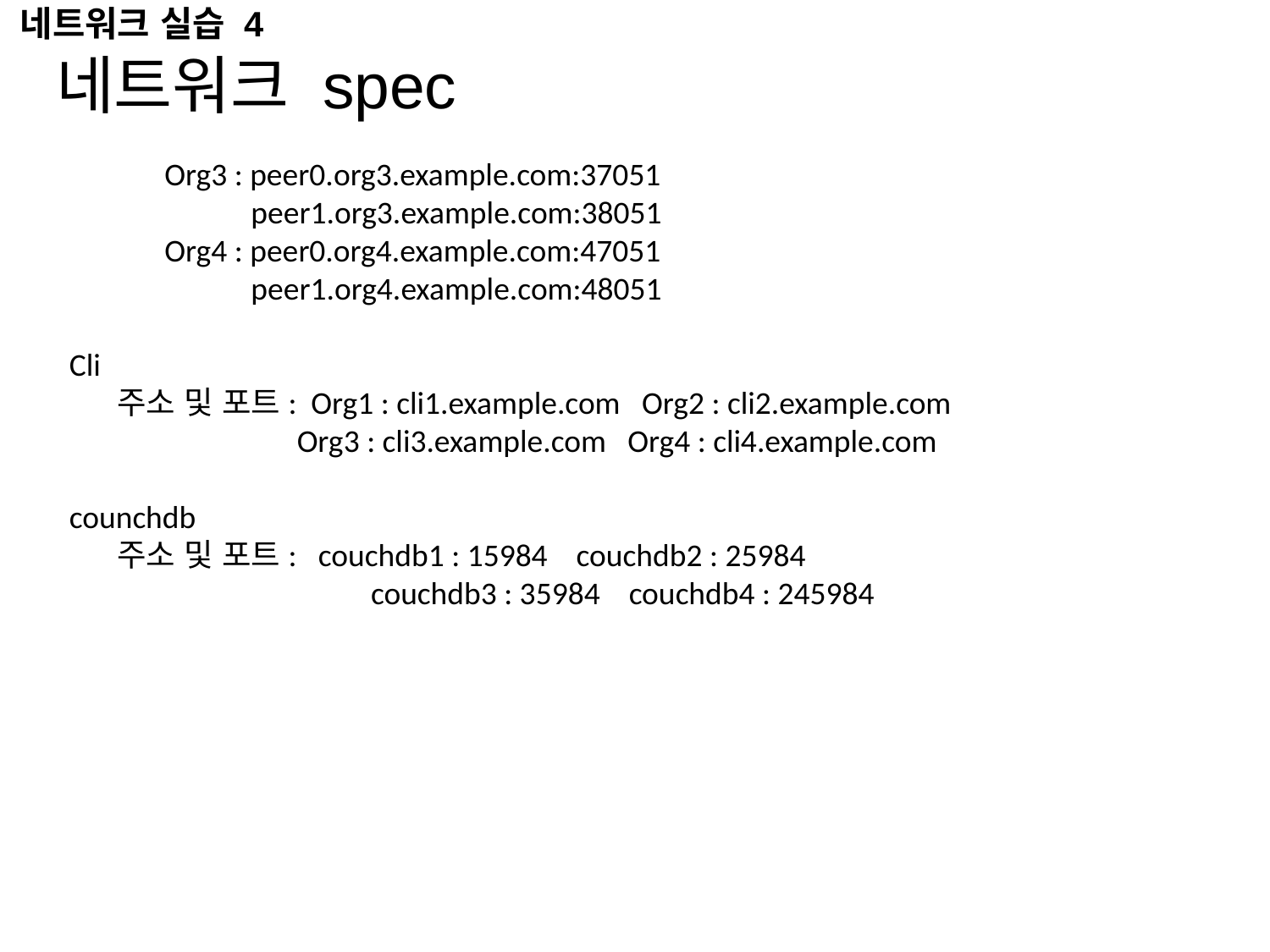

네트워크 실습 4
네트워크 spec
Org3 : peer0.org3.example.com:37051
            peer1.org3.example.com:38051
Org4 : peer0.org4.example.com:47051
            peer1.org4.example.com:48051

Cli
주소 및 포트:  Org1 : cli1.example.com   Org2 : cli2.example.com
    	              Org3 : cli3.example.com   Org4 : cli4.example.com

counchdb
주소 및 포트:   couchdb1 : 15984    couchdb2 : 25984
		couchdb3 : 35984    couchdb4 : 245984